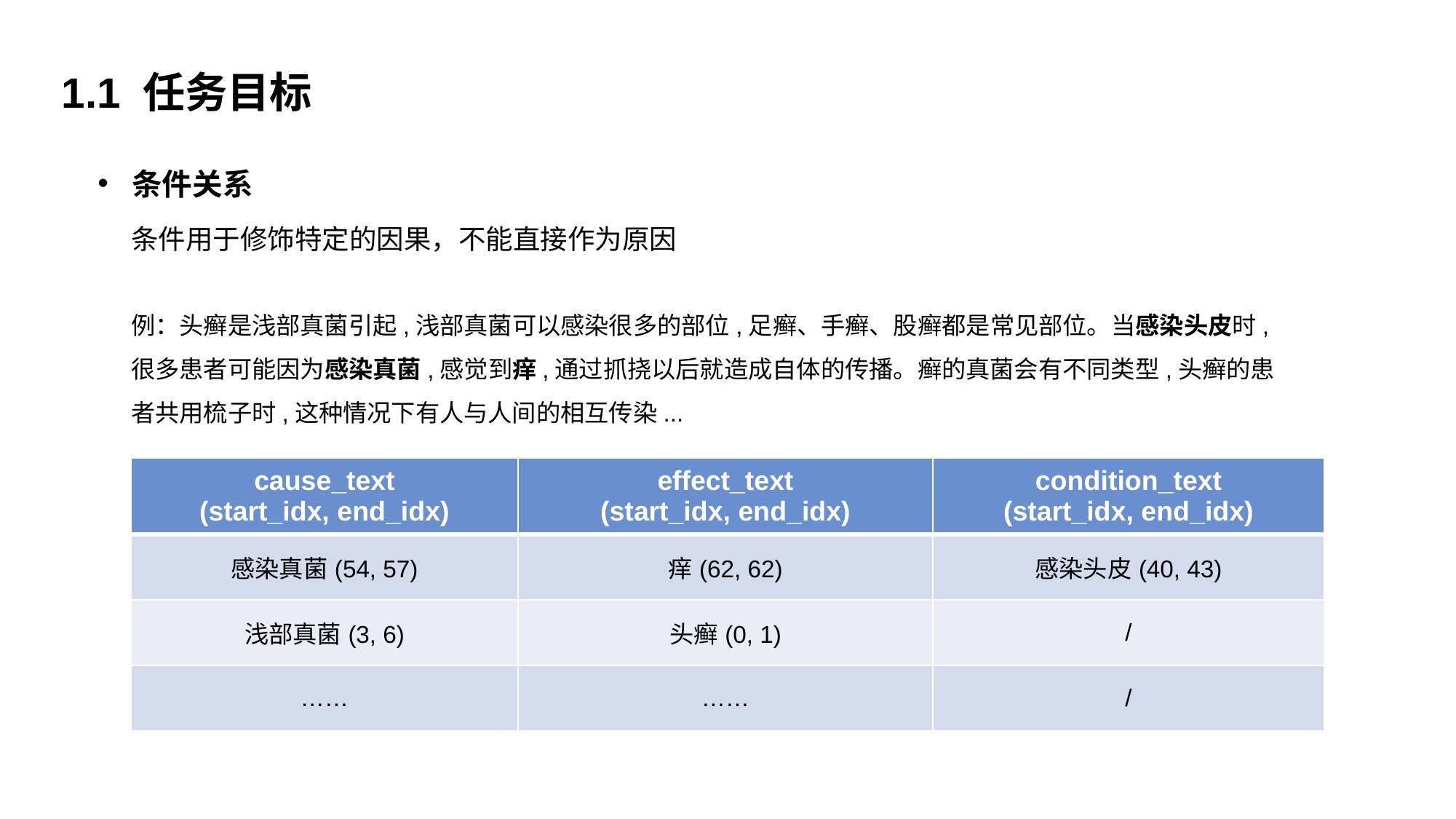

# 1.1 任务目标
条件关系
条件用于修饰特定的因果，不能直接作为原因
例：头癣是浅部真菌引起,浅部真菌可以感染很多的部位,足癣、手癣、股癣都是常见部位。当感染头皮时,很多患者可能因为感染真菌,感觉到痒,通过抓挠以后就造成自体的传播。癣的真菌会有不同类型,头癣的患者共用梳子时,这种情况下有人与人间的相互传染...
| cause\_text (start\_idx, end\_idx) | effect\_text (start\_idx, end\_idx) | condition\_text (start\_idx, end\_idx) |
| --- | --- | --- |
| 感染真菌(54, 57) | 痒(62, 62) | 感染头皮(40, 43) |
| 浅部真菌(3, 6) | 头癣(0, 1) | / |
| …… | …… | / |